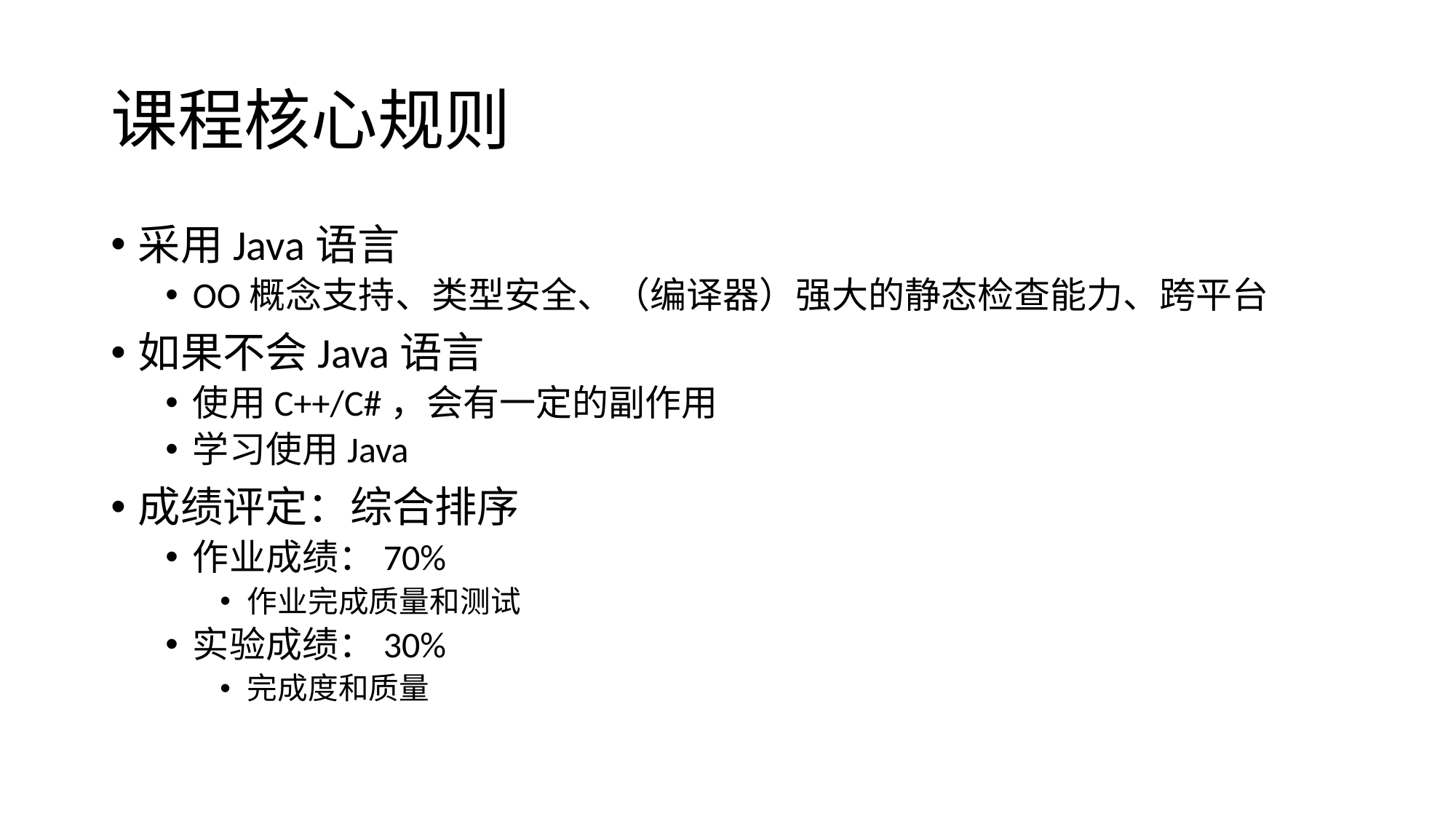

# 课程核心规则
采用Java语言
OO概念支持、类型安全、（编译器）强大的静态检查能力、跨平台
如果不会Java语言
使用C++/C#，会有一定的副作用
学习使用Java
成绩评定：综合排序
作业成绩：70%
作业完成质量和测试
实验成绩：30%
完成度和质量